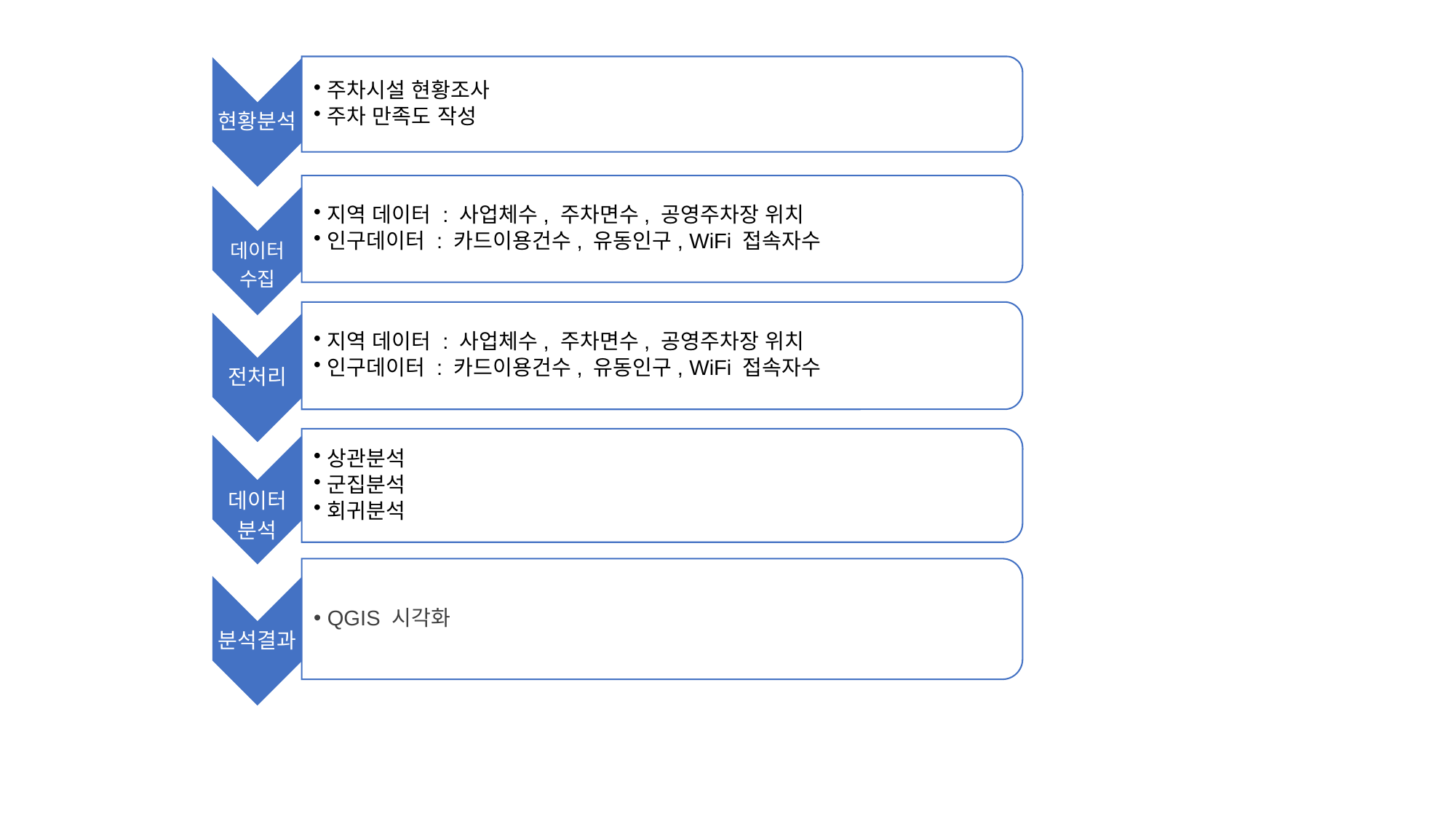

현황분석
주차시설 현황조사
주차 만족도 작성

데이터
수집
지역 데이터 : 사업체수, 주차면수, 공영주차장 위치
인구데이터 : 카드이용건수, 유동인구, WiFi 접속자수
전처리
지역 데이터 : 사업체수, 주차면수, 공영주차장 위치
인구데이터 : 카드이용건수, 유동인구, WiFi 접속자수

데이터
분석
상관분석
군집분석
회귀분석
분석결과
QGIS 시각화